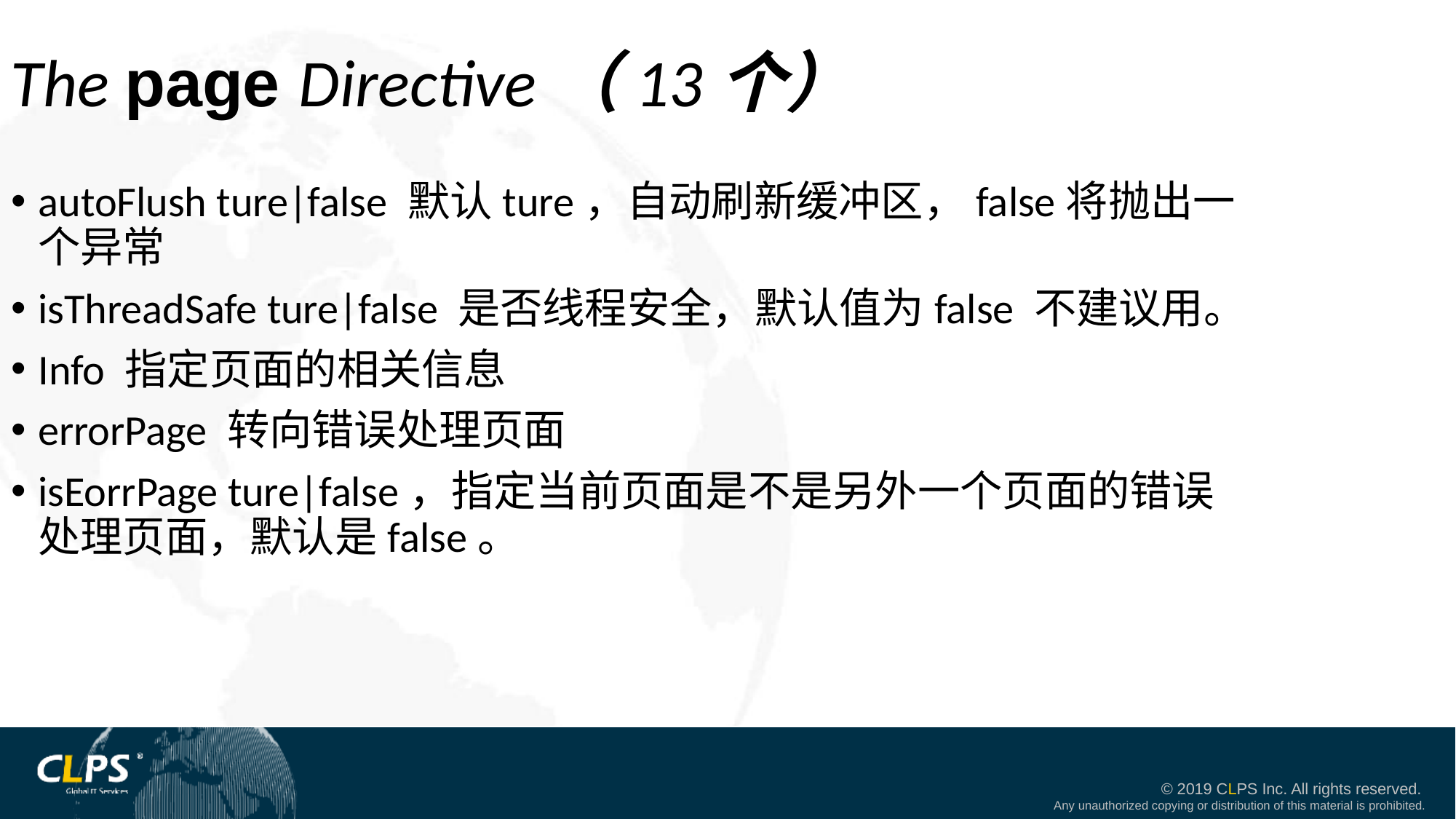

The page Directive（13个）
autoFlush ture|false 默认ture，自动刷新缓冲区，false将抛出一个异常
isThreadSafe ture|false 是否线程安全，默认值为false 不建议用。
Info 指定页面的相关信息
errorPage 转向错误处理页面
isEorrPage ture|false，指定当前页面是不是另外一个页面的错误处理页面，默认是false。